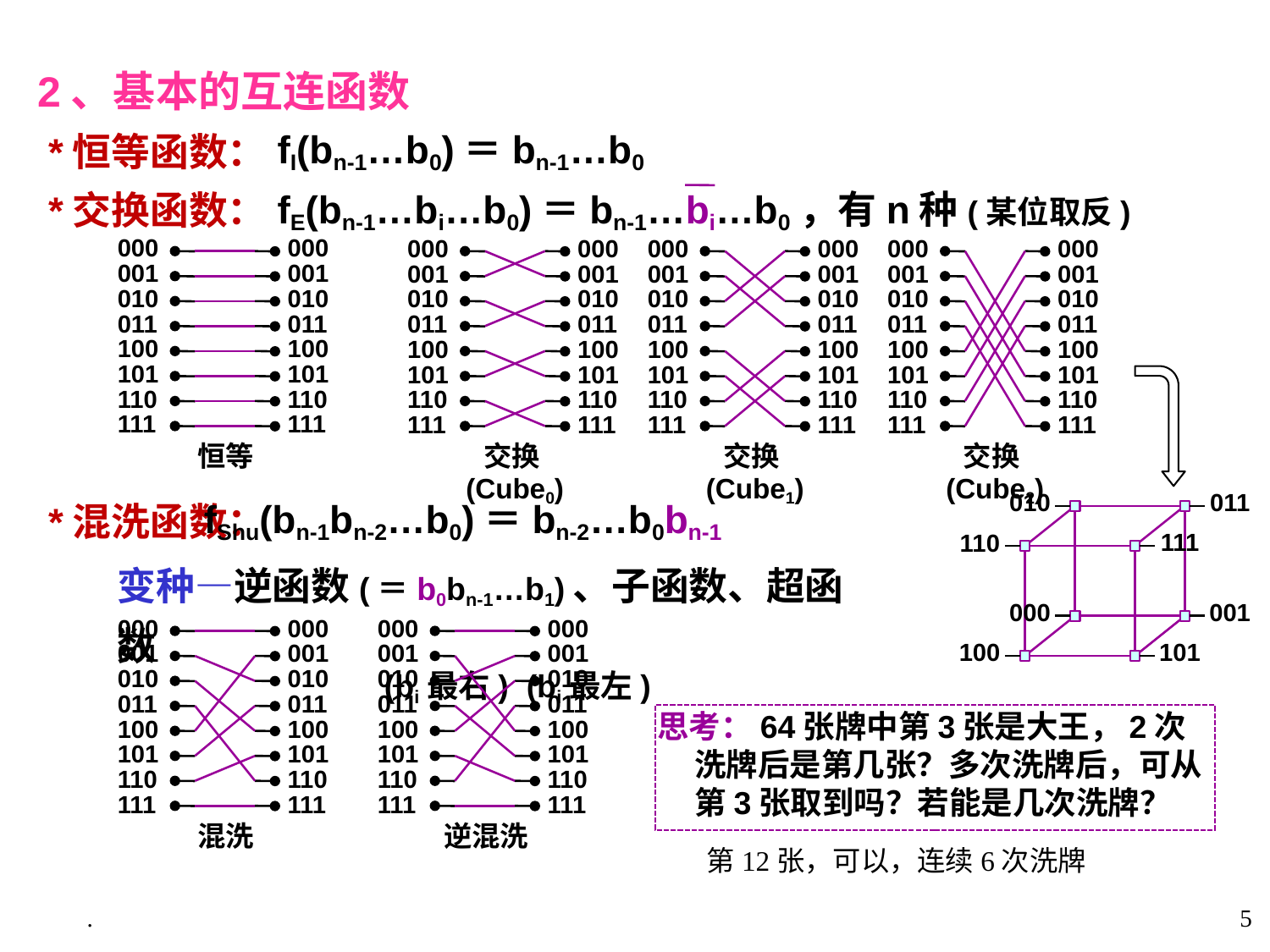

2、基本的互连函数
 *恒等函数：
 *交换函数：

 *混洗函数：
fI(bn-1…b0)＝bn-1…b0
fE(bn-1…bi…b0)＝bn-1…bi…b0，有n种(某位取反)
000
001
010
011
100
101
110
111
000
001
010
011
100
101
110
111
恒等
000
001
010
011
100
101
110
111
000
001
010
011
100
101
110
111
000
001
010
011
100
101
110
111
000
001
010
011
100
101
110
111
000
001
010
011
100
101
110
111
000
001
010
011
100
101
110
111
交换(Cube0)
交换(Cube1)
交换(Cube2)

        fShu(bn-1bn-2…b0)＝bn-2…b0bn-1
变种—逆函数(＝b0bn-1…b1)、子函数、超函数
                              (bi最右)  (bi最左)
010
011

111
110

000
001

101
100

000
001
010
011
100
101
110
111
000
001
010
011
100
101
110
111
混洗
000
001
010
011
100
101
110
111
000
001
010
011
100
101
110
111
逆混洗

思考：64张牌中第3张是大王，2次洗牌后是第几张？多次洗牌后，可从第3张取到吗？若能是几次洗牌？
第12张，可以，连续6次洗牌
.
5